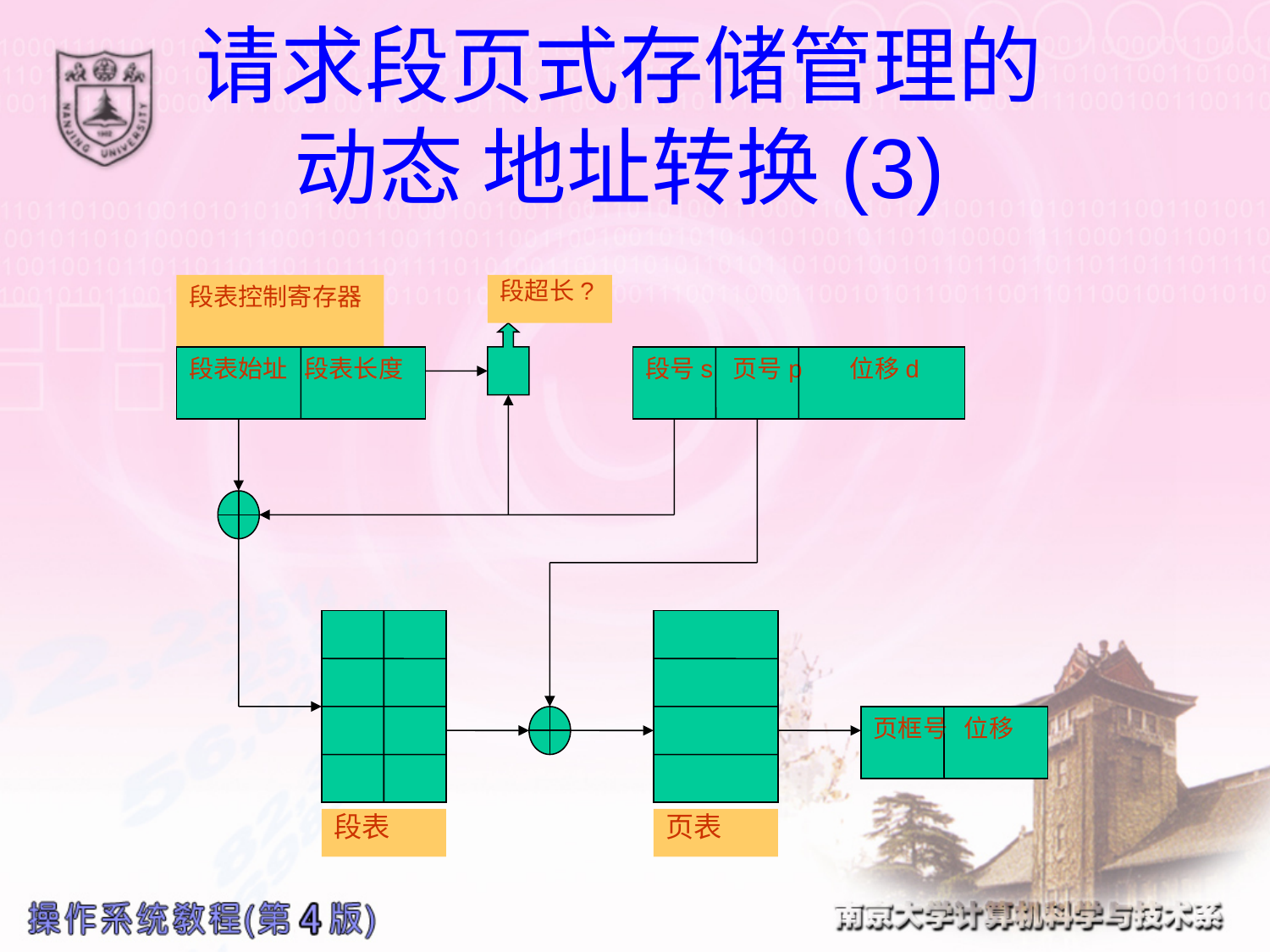

请求段页式存储管理的动态 地址转换(3)
#

段表控制寄存器
段超长?

段表始址   段表长度

段号s  页号p      位移d

页框号   位移

段表
页表